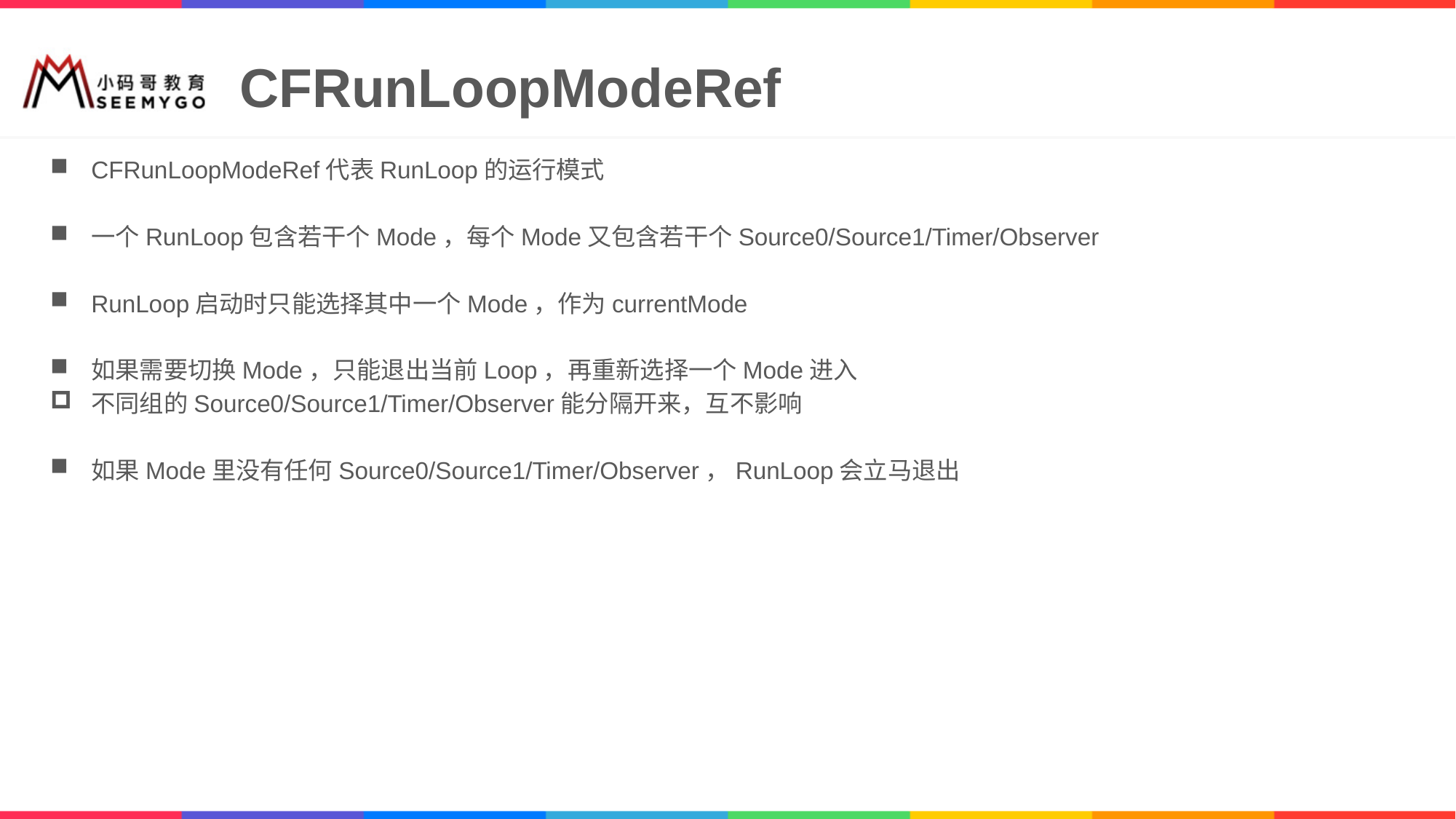

# CFRunLoopModeRef
CFRunLoopModeRef代表RunLoop的运行模式

一个RunLoop包含若干个Mode，每个Mode又包含若干个Source0/Source1/Timer/Observer

RunLoop启动时只能选择其中一个Mode，作为currentMode

如果需要切换Mode，只能退出当前Loop，再重新选择一个Mode进入
不同组的Source0/Source1/Timer/Observer能分隔开来，互不影响

如果Mode里没有任何Source0/Source1/Timer/Observer，RunLoop会立马退出